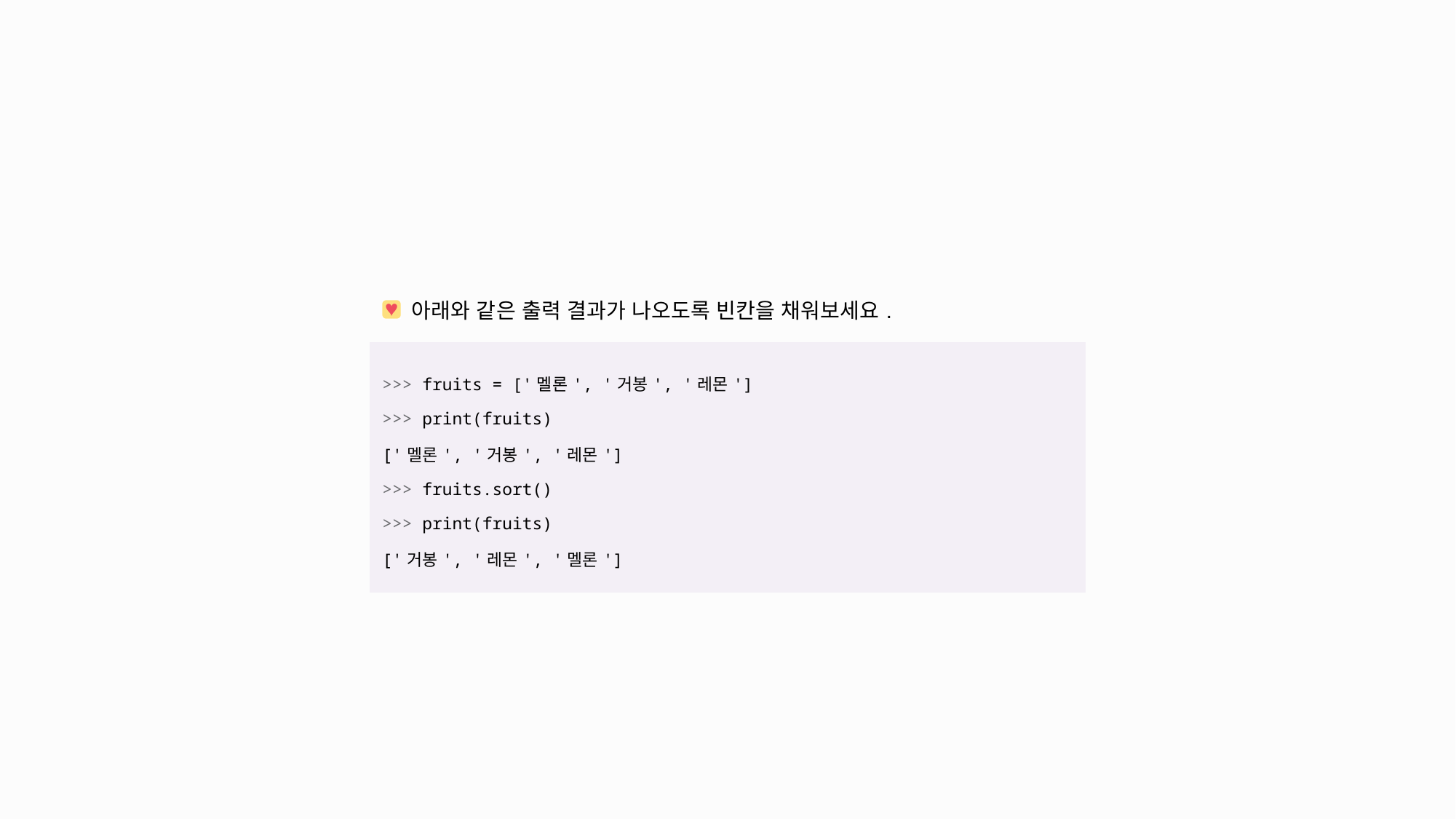

| 아래와 같은 출력 결과가 나오도록 빈칸을 채워보세요. |
| --- |
| >>> fruits = ['멜론', '거봉', '레몬'] >>> print(fruits) ['멜론', '거봉', '레몬'] >>> fruits.sort() >>> print(fruits) ['거봉', '레몬', '멜론'] |